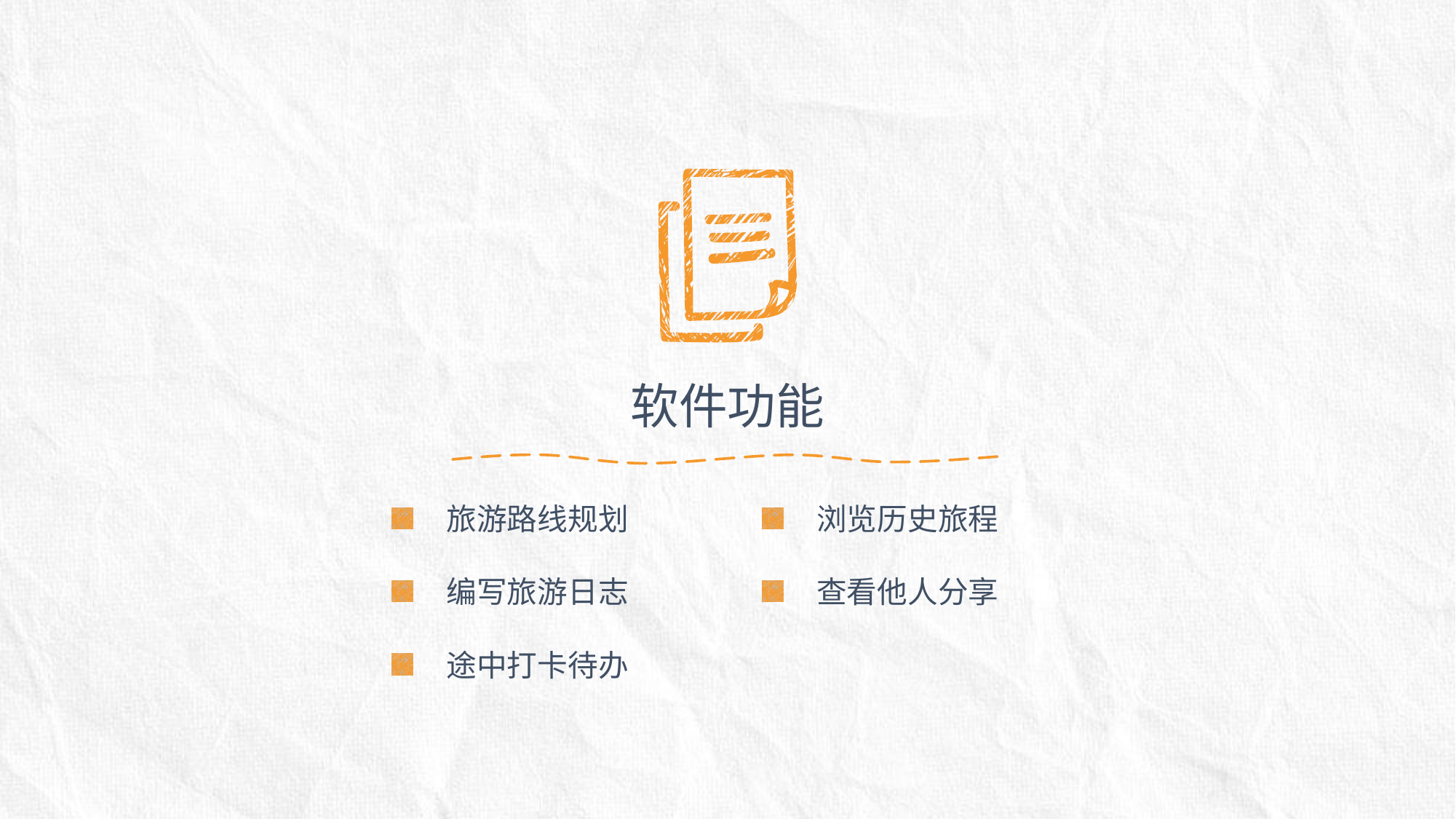

软件功能

旅游路线规划
浏览历史旅程
编写旅游日志
查看他人分享
途中打卡待办